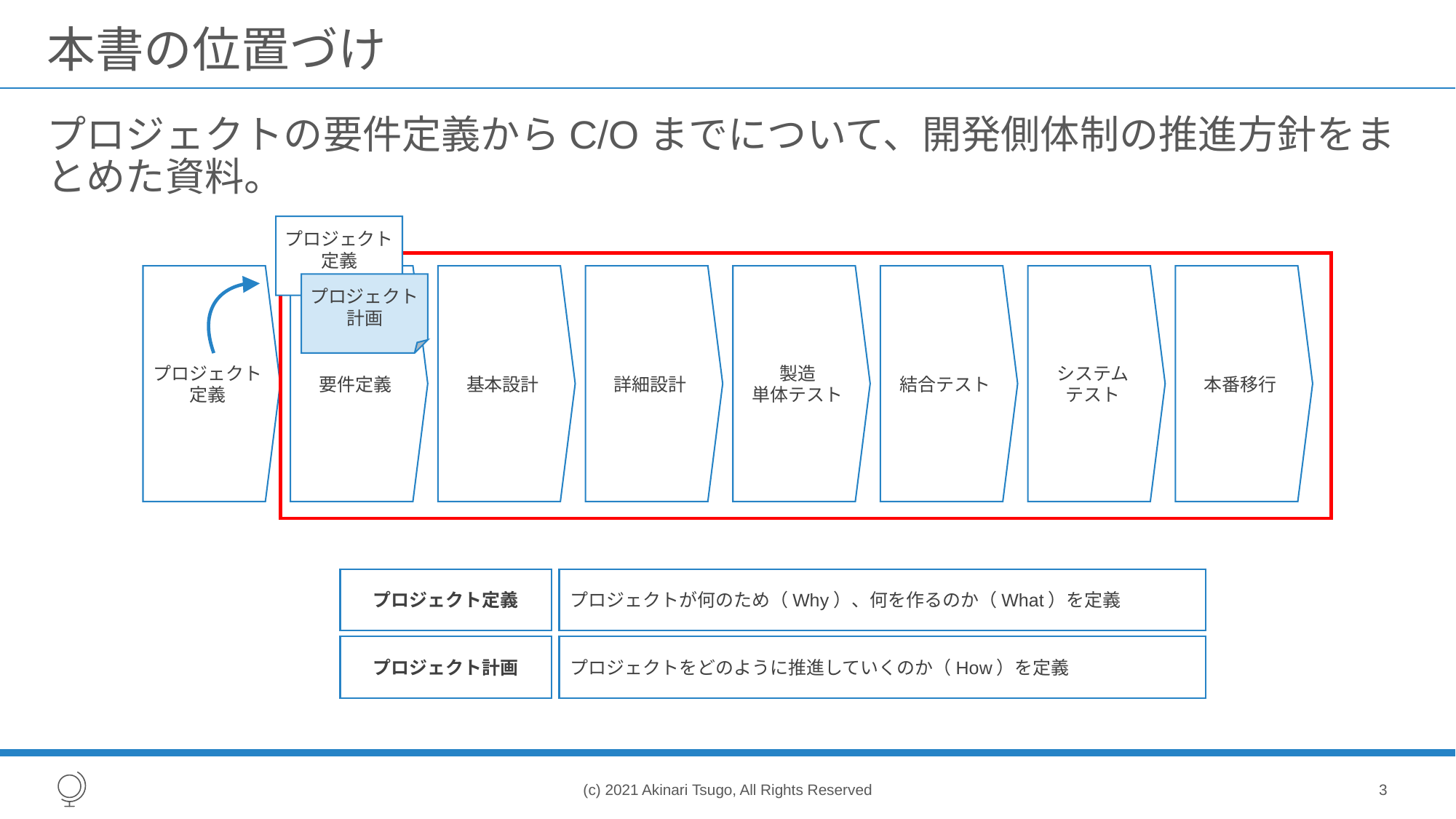

# 本書の位置づけ
プロジェクトの要件定義からC/Oまでについて、開発側体制の推進方針をまとめた資料。
プロジェクト
定義

プロジェクト
定義
要件定義
基本設計
詳細設計
製造
単体テスト
結合テスト
システム
テスト
本番移行
プロジェクト
計画

プロジェクト定義
プロジェクトが何のため（Why）、何を作るのか（What）を定義
プロジェクト計画
プロジェクトをどのように推進していくのか（How）を定義